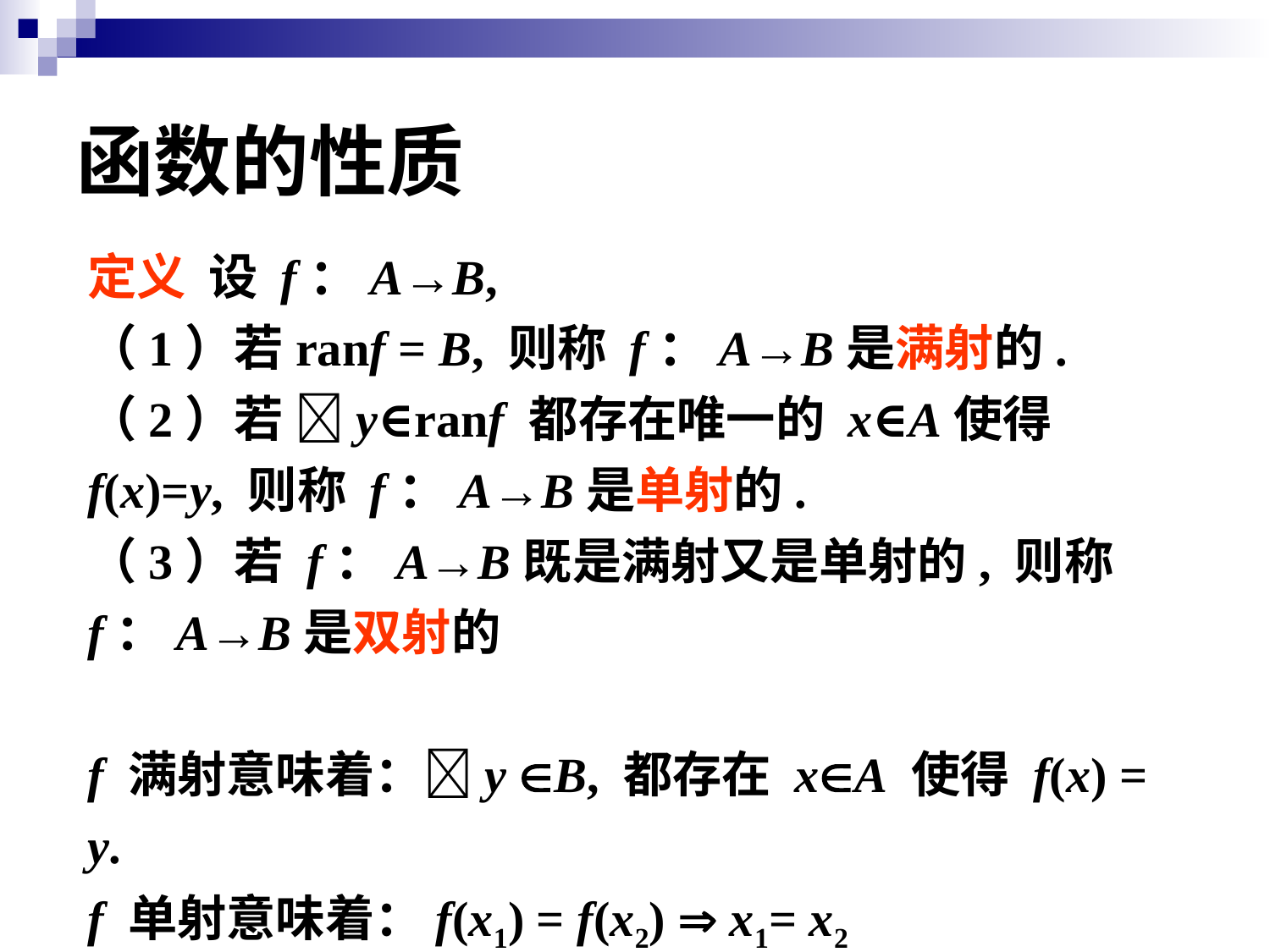

# 函数的性质
定义  设 f：A→B,
（1）若ranf = B, 则称 f：A→B是满射的.
（2）若 ∀y∈ranf 都存在唯一的 x∈A使得 f(x)=y, 则称 f：A→B是单射的.
（3）若 f：A→B既是满射又是单射的, 则称 f：A→B是双射的

f 满射意味着：∀y ∈B, 都存在 x∈A 使得 f(x) = y.
f 单射意味着：f(x1) = f(x2) ⇒ x1= x2
8